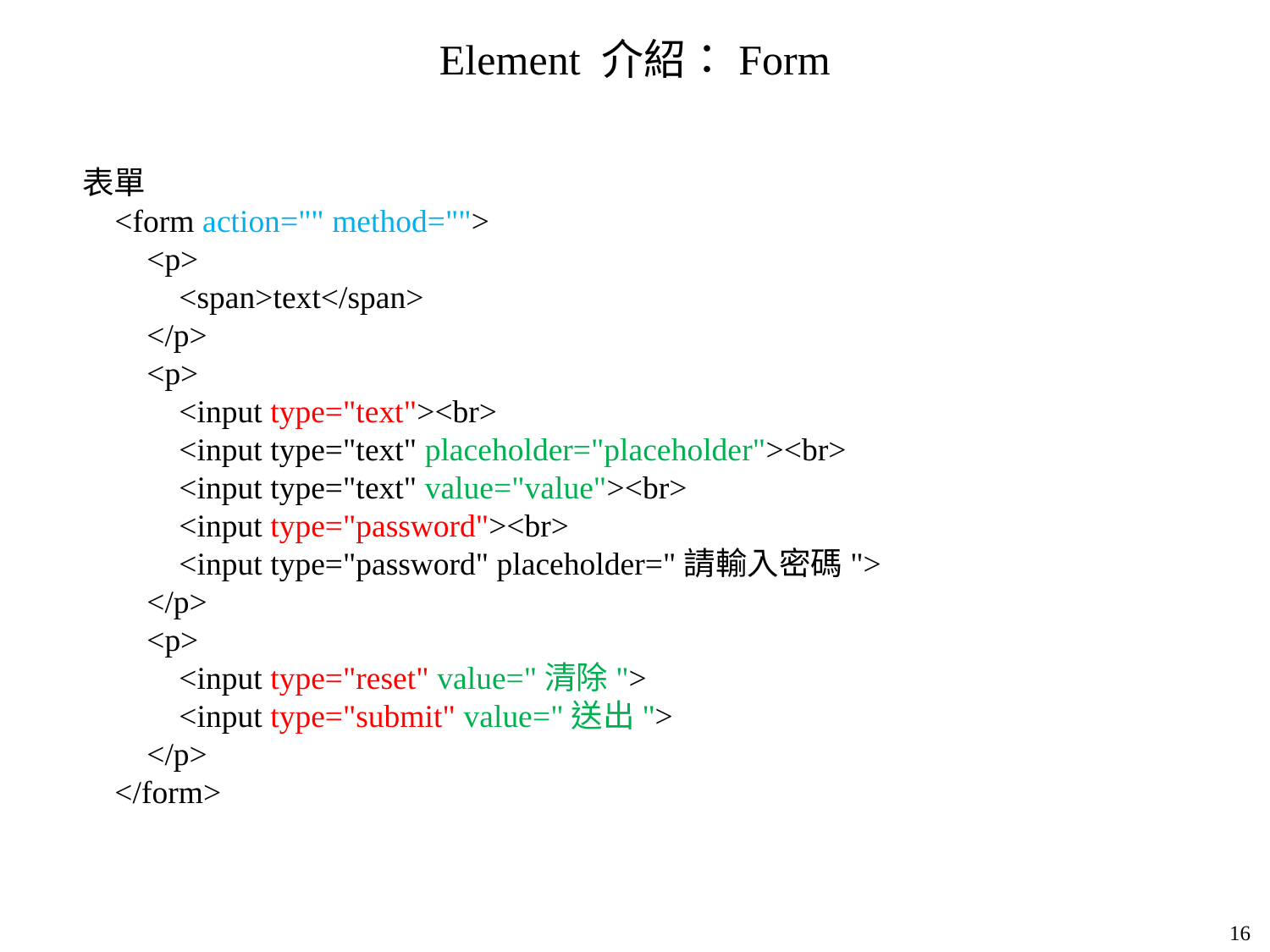

Element 介紹：Form
表單
    <form action="" method="">
        <p>
            <span>text</span>
        </p>
        <p>
            <input type="text"><br>
            <input type="text" placeholder="placeholder"><br>
            <input type="text" value="value"><br>
            <input type="password"><br>
            <input type="password" placeholder="請輸入密碼">
        </p>
        <p>
            <input type="reset" value="清除">
            <input type="submit" value="送出">
        </p>
    </form>
16